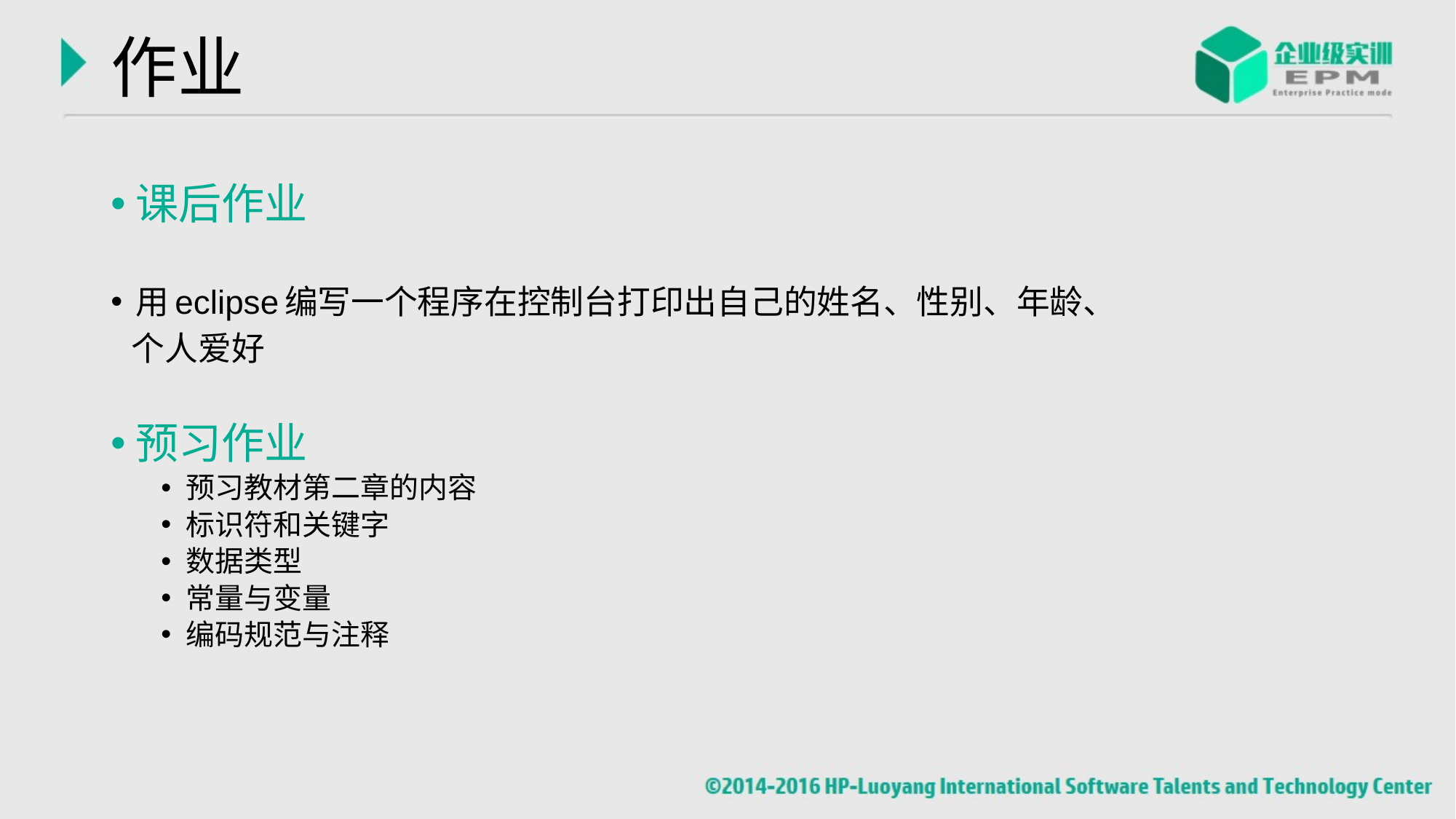

# 作业
课后作业

用eclipse编写一个程序在控制台打印出自己的姓名、性别、年龄、
  个人爱好

预习作业
预习教材第二章的内容
标识符和关键字
数据类型
常量与变量
编码规范与注释